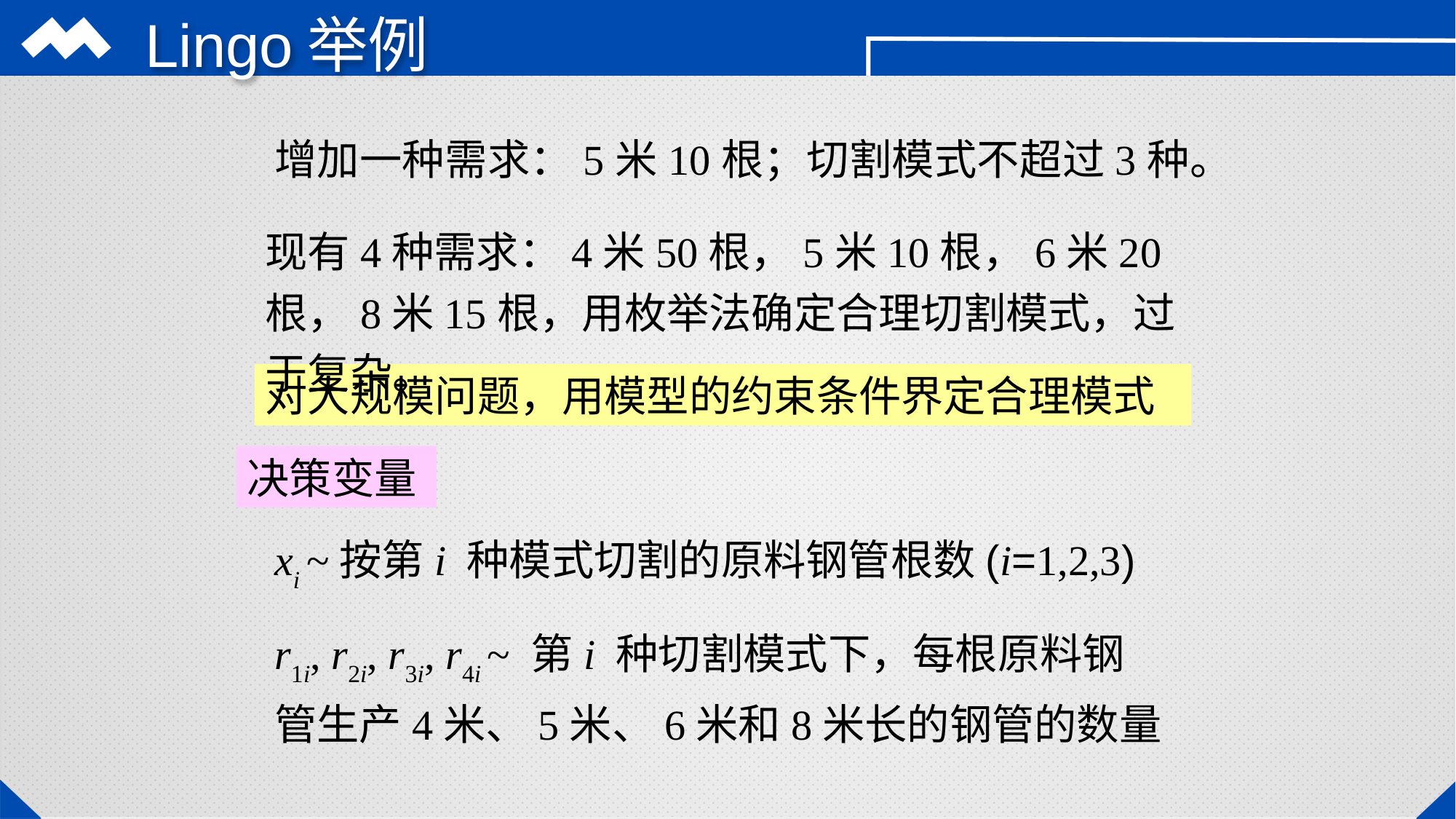

Lingo举例
增加一种需求：5米10根；切割模式不超过3种。
现有4种需求：4米50根，5米10根，6米20根，8米15根，用枚举法确定合理切割模式，过于复杂。
对大规模问题，用模型的约束条件界定合理模式
决策变量
xi ~按第i 种模式切割的原料钢管根数(i=1,2,3)
r1i, r2i, r3i, r4i ~ 第i 种切割模式下，每根原料钢管生产4米、5米、6米和8米长的钢管的数量